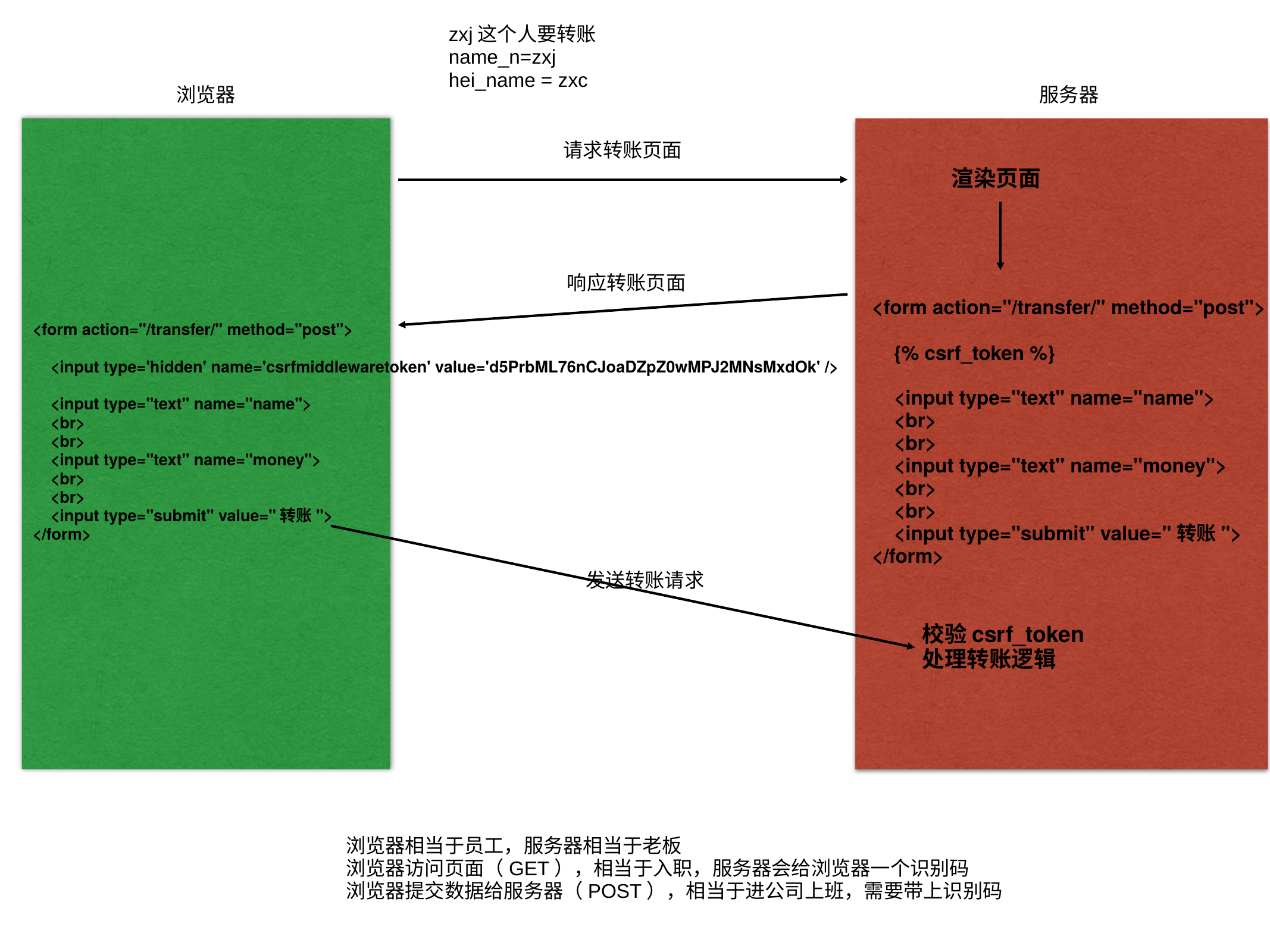

zxj这个人要转账
name_n=zxj
hei_name = zxc
浏览器
服务器

请求转账页面
渲染页面

响应转账页面
<form action="/transfer/" method="post">

    {% csrf_token %}

    <input type="text" name="name">
    <br>
    <br>
    <input type="text" name="money">
    <br>
    <br>
    <input type="submit" value="转账">
</form>

<form action="/transfer/" method="post">

    <input type='hidden' name='csrfmiddlewaretoken' value='d5PrbML76nCJoaDZpZ0wMPJ2MNsMxdOk' />

    <input type="text" name="name">
    <br>
    <br>
    <input type="text" name="money">
    <br>
    <br>
    <input type="submit" value="转账">
</form>

发送转账请求
校验csrf_token
处理转账逻辑
浏览器相当于员工，服务器相当于老板
浏览器访问页面（GET），相当于入职，服务器会给浏览器一个识别码
浏览器提交数据给服务器（POST），相当于进公司上班，需要带上识别码